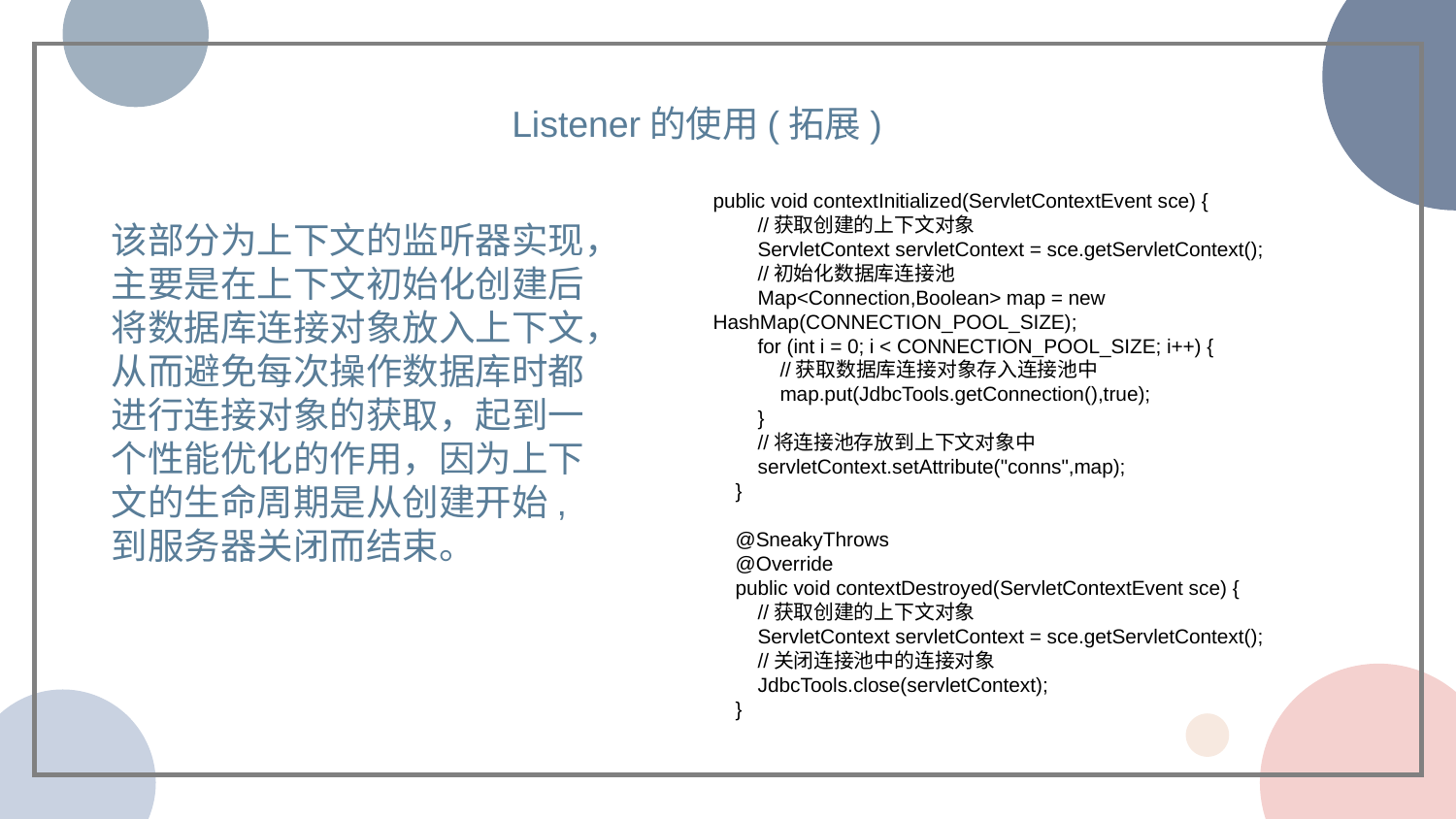

Listener的使用(拓展)
public void contextInitialized(ServletContextEvent sce) {
        //获取创建的上下文对象
        ServletContext servletContext = sce.getServletContext();
        //初始化数据库连接池
        Map<Connection,Boolean> map = new HashMap(CONNECTION_POOL_SIZE);
        for (int i = 0; i < CONNECTION_POOL_SIZE; i++) {
            //获取数据库连接对象存入连接池中
            map.put(JdbcTools.getConnection(),true);
        }
        //将连接池存放到上下文对象中
        servletContext.setAttribute("conns",map);
    }

    @SneakyThrows
    @Override
    public void contextDestroyed(ServletContextEvent sce) {
        //获取创建的上下文对象
        ServletContext servletContext = sce.getServletContext();
        //关闭连接池中的连接对象
        JdbcTools.close(servletContext);
    }
该部分为上下文的监听器实现，主要是在上下文初始化创建后将数据库连接对象放入上下文，从而避免每次操作数据库时都进行连接对象的获取，起到一个性能优化的作用，因为上下文的生命周期是从创建开始,到服务器关闭而结束。